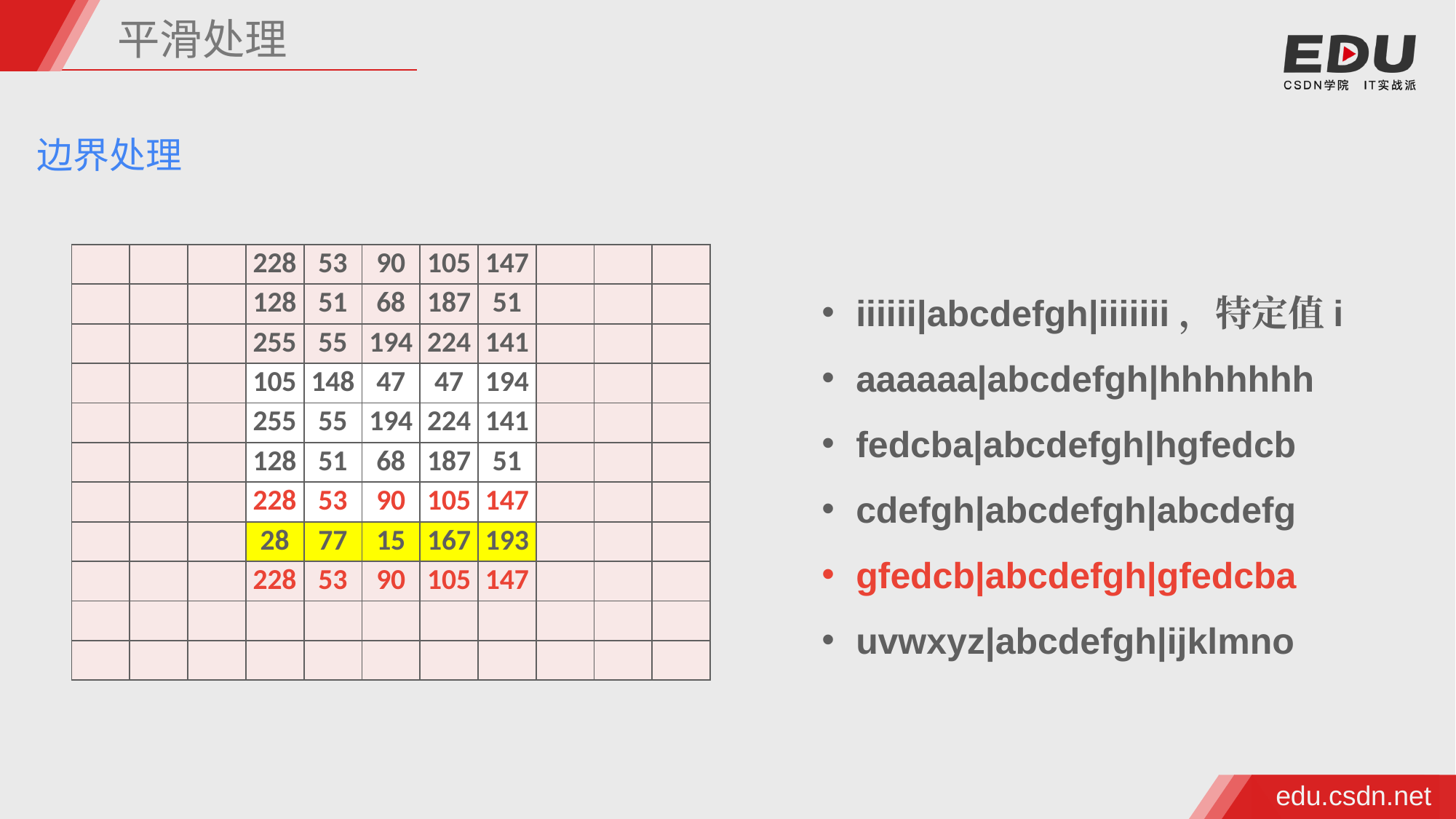

平滑处理

边界处理
|  |  |  | 228 | 53 | 90 | 105 | 147 |  |  |  |
| --- | --- | --- | --- | --- | --- | --- | --- | --- | --- | --- |
|  |  |  | 128 | 51 | 68 | 187 | 51 |  |  |  |
|  |  |  | 255 | 55 | 194 | 224 | 141 |  |  |  |
|  |  |  | 105 | 148 | 47 | 47 | 194 |  |  |  |
|  |  |  | 255 | 55 | 194 | 224 | 141 |  |  |  |
|  |  |  | 128 | 51 | 68 | 187 | 51 |  |  |  |
|  |  |  | 228 | 53 | 90 | 105 | 147 |  |  |  |
|  |  |  | 28 | 77 | 15 | 167 | 193 |  |  |  |
|  |  |  | 228 | 53 | 90 | 105 | 147 |  |  |  |
|  |  |  |  |  |  |  |  |  |  |  |
|  |  |  |  |  |  |  |  |  |  |  |
iiiiii|abcdefgh|iiiiiii，特定值i
aaaaaa|abcdefgh|hhhhhhh
fedcba|abcdefgh|hgfedcb
cdefgh|abcdefgh|abcdefg
gfedcb|abcdefgh|gfedcba
uvwxyz|abcdefgh|ijklmno